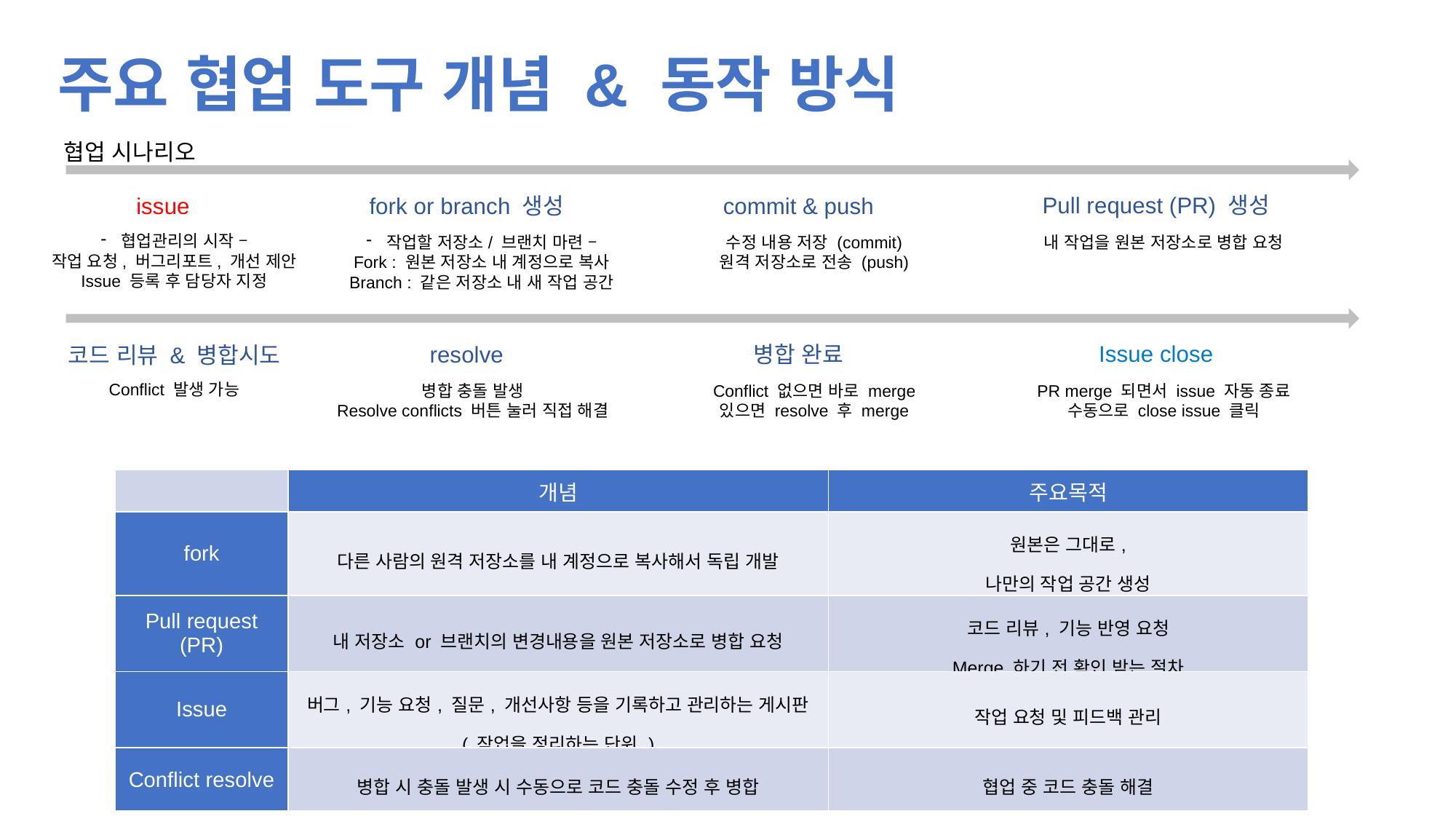

주요 협업 도구 개념 & 동작 방식
협업 시나리오

Pull request (PR) 생성
issue
fork or branch 생성
commit & push
협업관리의 시작 –
작업 요청, 버그리포트, 개선 제안
Issue 등록 후 담당자 지정

수정 내용 저장 (commit)
원격 저장소로 전송 (push)
내 작업을 원본 저장소로 병합 요청
작업할 저장소/ 브랜치 마련 –
Fork : 원본 저장소 내 계정으로 복사
Branch : 같은 저장소 내 새 작업 공간

Issue close
resolve
병합 완료
코드 리뷰 & 병합시도
Conflict 발생 가능
병합 충돌 발생
Resolve conflicts 버튼 눌러 직접 해결
Conflict 없으면 바로 merge
있으면 resolve 후 merge
PR merge 되면서 issue 자동 종료
수동으로 close issue 클릭
|  | 개념 | 주요목적 |
| --- | --- | --- |
| fork | 다른 사람의 원격 저장소를 내 계정으로 복사해서 독립 개발 | 원본은 그대로, 나만의 작업 공간 생성 |
| Pull request (PR) | 내 저장소 or 브랜치의 변경내용을 원본 저장소로 병합 요청 | 코드 리뷰, 기능 반영 요청 Merge 하기 전 확인 받는 절차 |
| Issue | 버그, 기능 요청, 질문, 개선사항 등을 기록하고 관리하는 게시판 ( 작업을 정리하는 단위 ) | 작업 요청 및 피드백 관리 |
| Conflict resolve | 병합 시 충돌 발생 시 수동으로 코드 충돌 수정 후 병합 | 협업 중 코드 충돌 해결 |